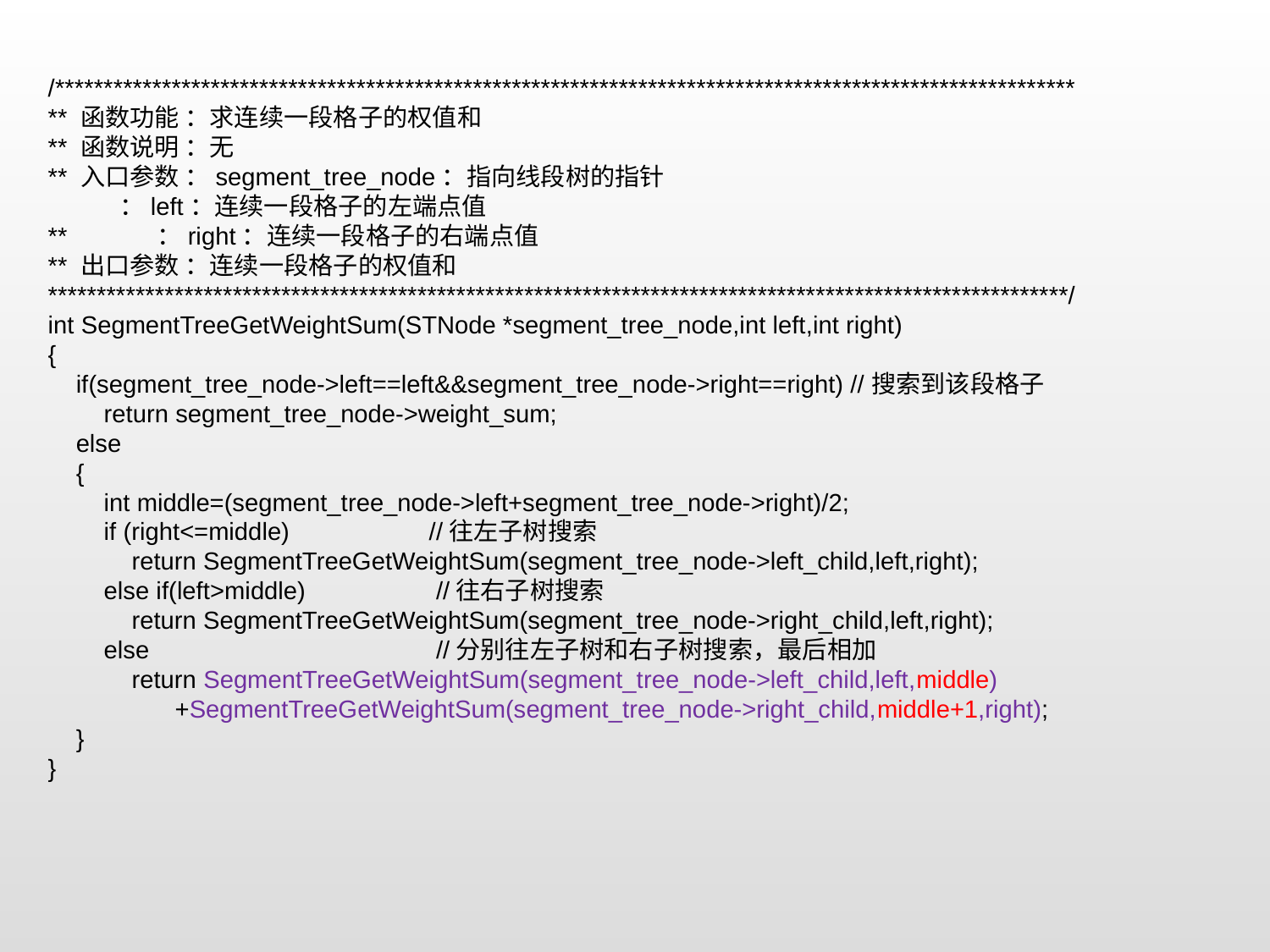

/*********************************************************************************************************
** 函数功能 ：求连续一段格子的权值和
** 函数说明 ：无
** 入口参数 ：segment_tree_node：指向线段树的指针
            ：left：连续一段格子的左端点值
**            ：right：连续一段格子的右端点值
** 出口参数 ：连续一段格子的权值和
*********************************************************************************************************/
int SegmentTreeGetWeightSum(STNode *segment_tree_node,int left,int right)
{
    if(segment_tree_node->left==left&&segment_tree_node->right==right) //搜索到该段格子
        return segment_tree_node->weight_sum;
    else
    {
        int middle=(segment_tree_node->left+segment_tree_node->right)/2;
        if (right<=middle) 		//往左子树搜索
            return SegmentTreeGetWeightSum(segment_tree_node->left_child,left,right);
        else if(left>middle)	 //往右子树搜索
            return SegmentTreeGetWeightSum(segment_tree_node->right_child,left,right);
        else			 //分别往左子树和右子树搜索，最后相加
            return SegmentTreeGetWeightSum(segment_tree_node->left_child,left,middle)
	+SegmentTreeGetWeightSum(segment_tree_node->right_child,middle+1,right);
    }
}